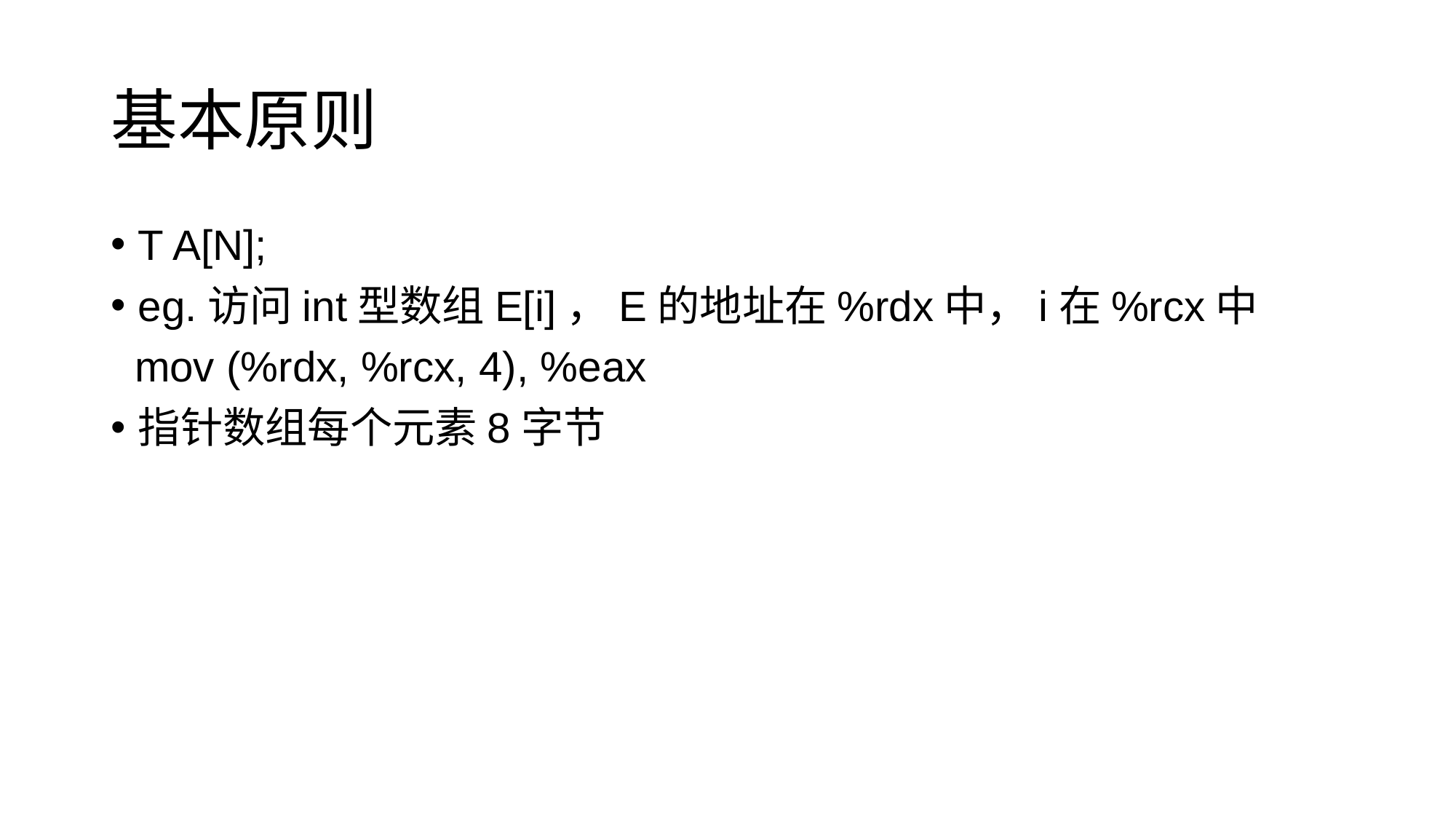

# 基本原则
T A[N];
eg.访问int型数组E[i]，E的地址在%rdx中，i在%rcx中
  mov (%rdx, %rcx, 4), %eax
指针数组每个元素8字节